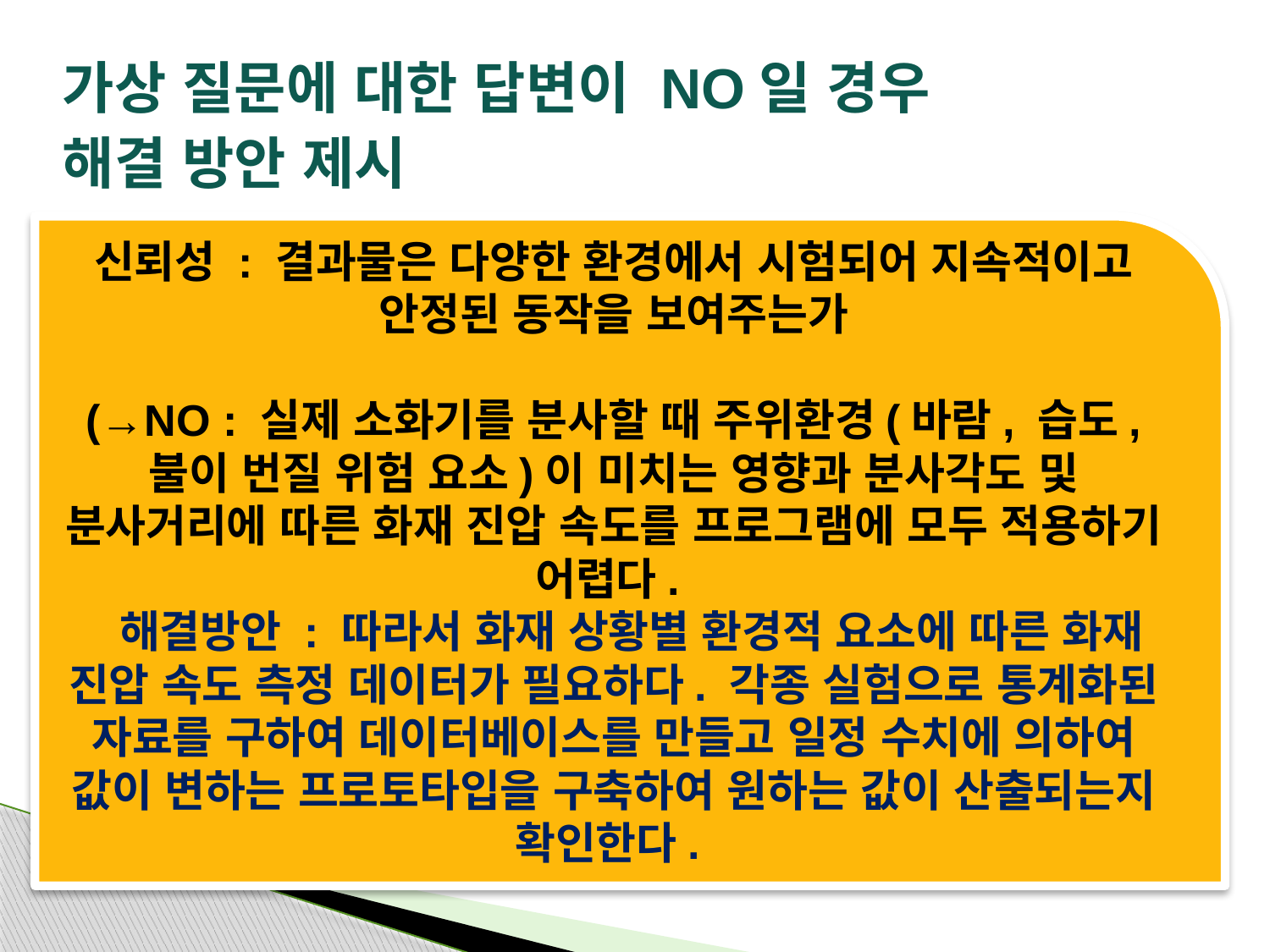

#
가상 질문에 대한 답변이 NO일 경우
해결 방안 제시

신뢰성 : 결과물은 다양한 환경에서 시험되어 지속적이고 안정된 동작을 보여주는가

(→NO : 실제 소화기를 분사할 때 주위환경(바람, 습도, 불이 번질 위험 요소)이 미치는 영향과 분사각도 및 분사거리에 따른 화재 진압 속도를 프로그램에 모두 적용하기 어렵다.
  해결방안 : 따라서 화재 상황별 환경적 요소에 따른 화재 진압 속도 측정 데이터가 필요하다. 각종 실험으로 통계화된 자료를 구하여 데이터베이스를 만들고 일정 수치에 의하여 값이 변하는 프로토타입을 구축하여 원하는 값이 산출되는지 확인한다.